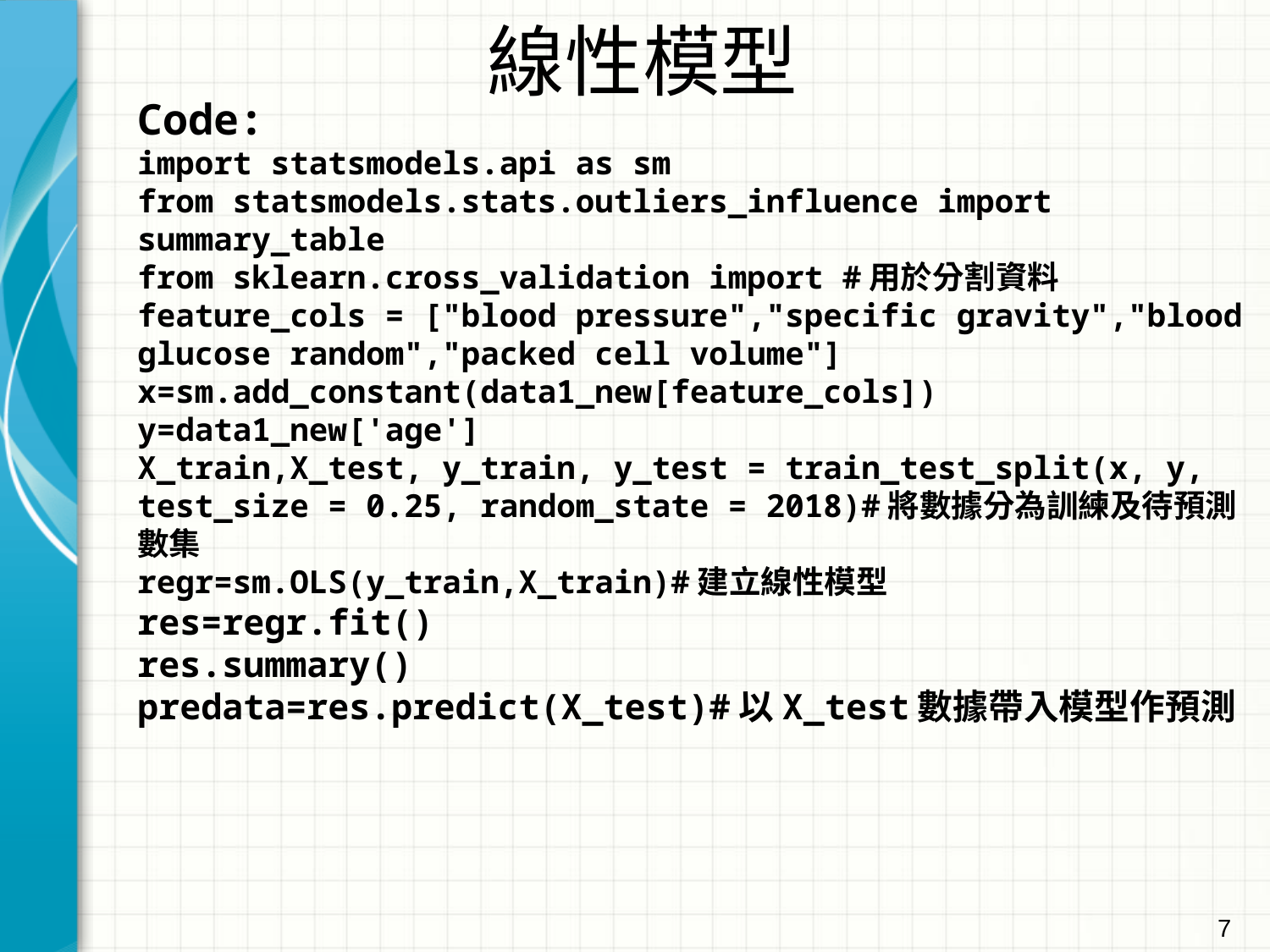

線性模型

Code:
import statsmodels.api as sm
from statsmodels.stats.outliers_influence import summary_table
from sklearn.cross_validation import #用於分割資料
feature_cols = ["blood pressure","specific gravity","blood glucose random","packed cell volume"]
x=sm.add_constant(data1_new[feature_cols])
y=data1_new['age']
X_train,X_test, y_train, y_test = train_test_split(x, y,
test_size = 0.25, random_state = 2018)#將數據分為訓練及待預測數集
regr=sm.OLS(y_train,X_train)#建立線性模型
res=regr.fit()
res.summary()
predata=res.predict(X_test)#以X_test數據帶入模型作預測

7